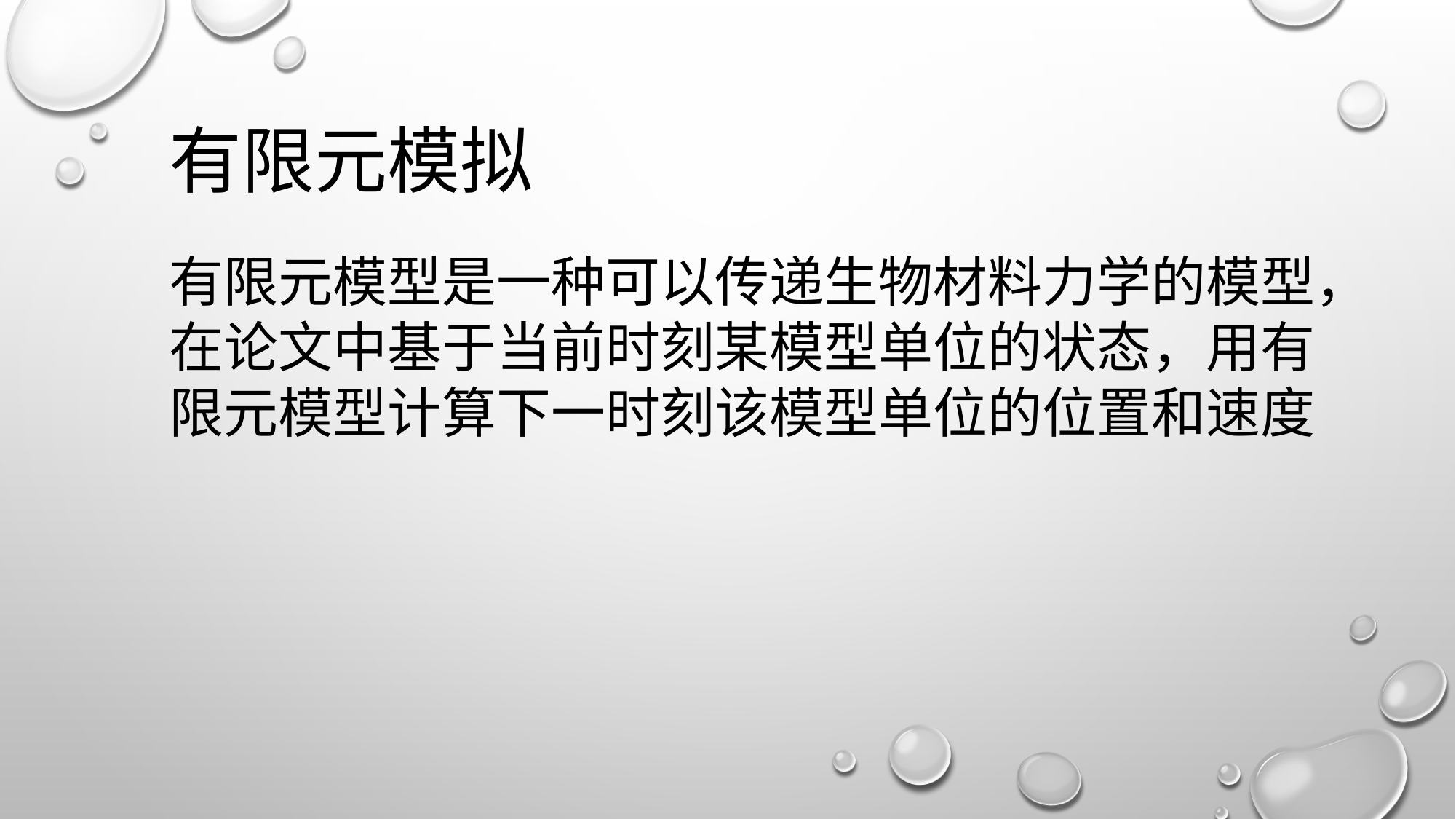

有限元模拟
有限元模型是一种可以传递生物材料力学的模型，
在论文中基于当前时刻某模型单位的状态，用有
限元模型计算下一时刻该模型单位的位置和速度